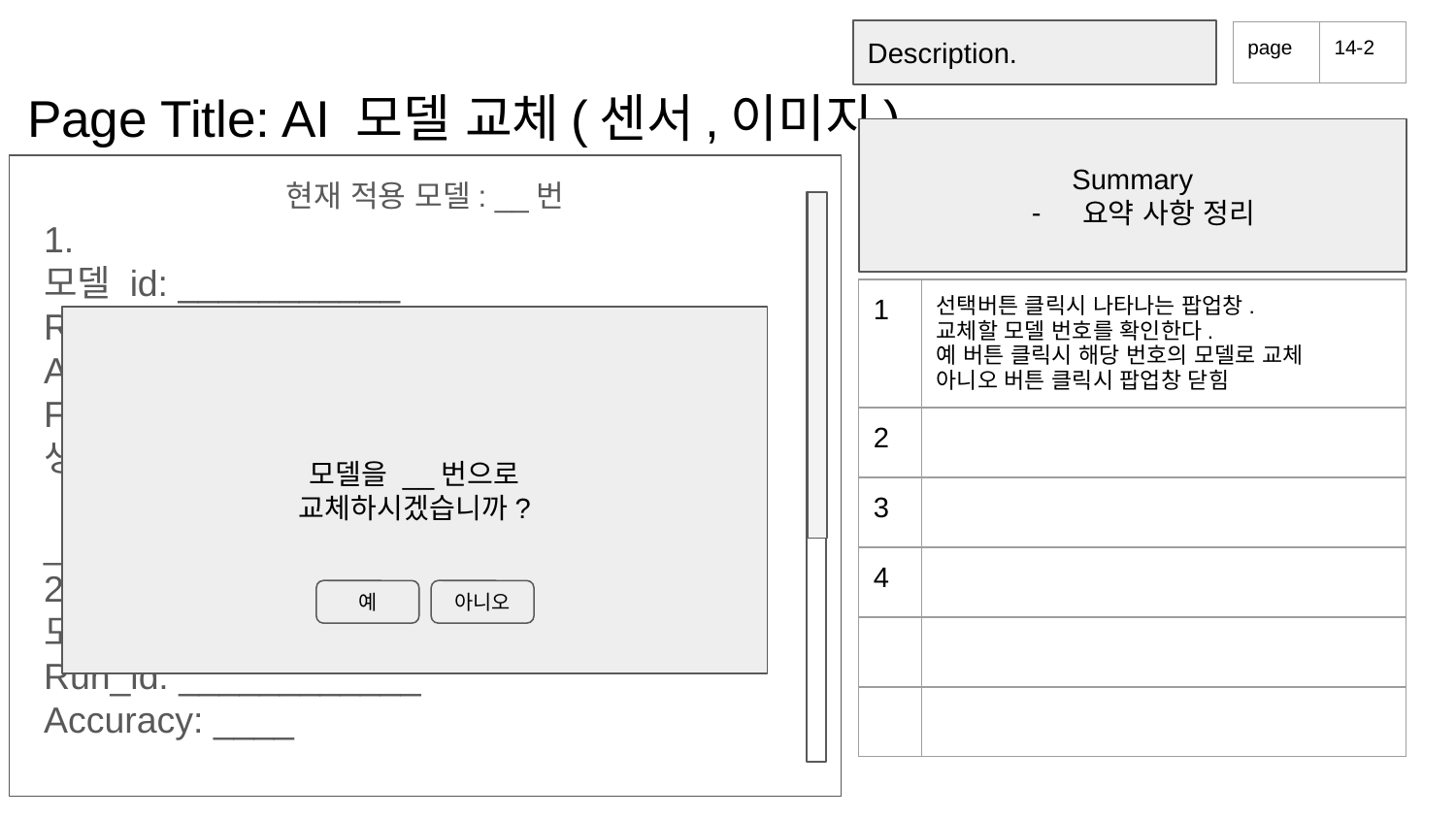

Description.
| page | 14-2 |
| --- | --- |
# Page Title: AI 모델 교체(센서,이미지)
Summary
요약 사항 정리

현재 적용 모델: __번

1.
모델 id: ___________
Run_id: ____________
Accuracy: ____
F1 score:____
생성 날짜: ________

___________________________________
2.
모델 id: ___________
Run_id: ____________
Accuracy: ____

| 1 | 선택버튼 클릭시 나타나는 팝업창. 교체할 모델 번호를 확인한다. 예 버튼 클릭시 해당 번호의 모델로 교체 아니오 버튼 클릭시 팝업창 닫힘 |
| --- | --- |
| 2 |  |
| 3 |  |
| 4 |  |
|  |  |
|  |  |
모델을 __번으로
교체하시겠습니까?
선택
예
아니오